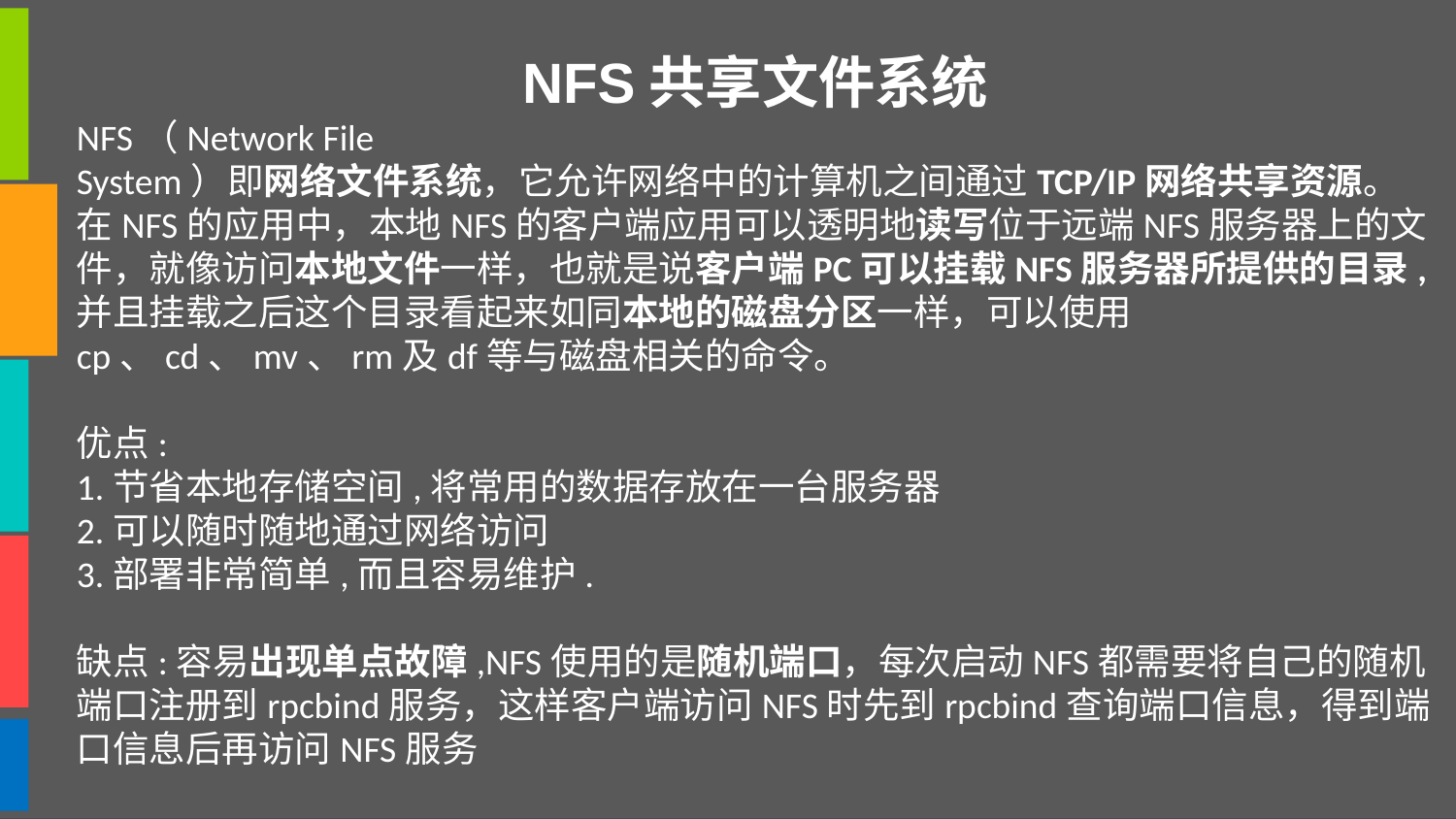

NFS共享文件系统
NFS（Network File System）即网络文件系统，它允许网络中的计算机之间通过TCP/IP网络共享资源。在NFS的应用中，本地NFS的客户端应用可以透明地读写位于远端NFS服务器上的文件，就像访问本地文件一样，也就是说客户端PC可以挂载NFS服务器所提供的目录,并且挂载之后这个目录看起来如同本地的磁盘分区一样，可以使用cp、cd、mv、rm及df等与磁盘相关的命令。

优点:
1.节省本地存储空间,将常用的数据存放在一台服务器
2.可以随时随地通过网络访问
3.部署非常简单,而且容易维护.

缺点:容易出现单点故障,NFS使用的是随机端口，每次启动NFS都需要将自己的随机端口注册到rpcbind服务，这样客户端访问NFS时先到rpcbind查询端口信息，得到端口信息后再访问NFS服务